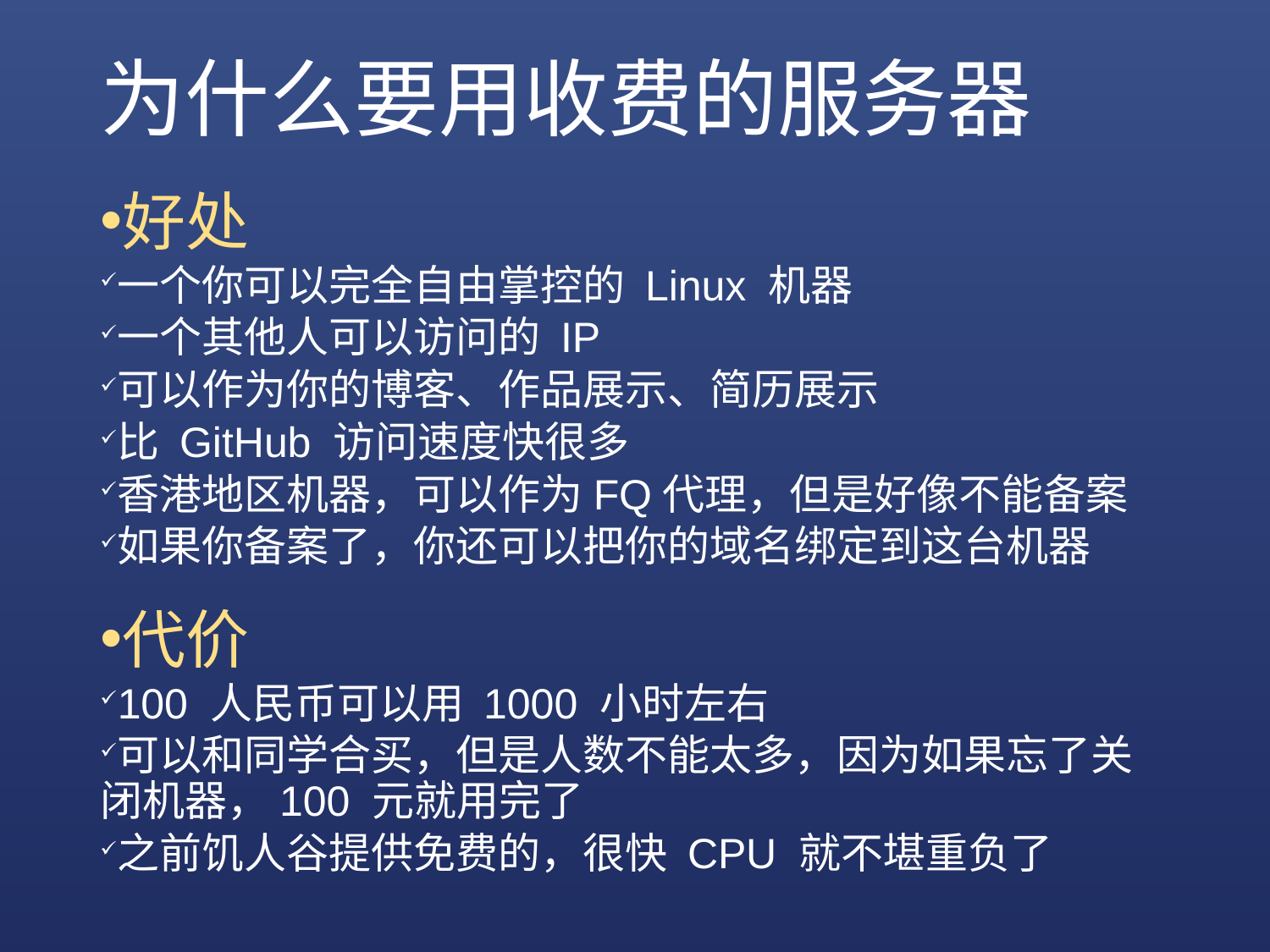

# 为什么要用收费的服务器
好处
一个你可以完全自由掌控的 Linux 机器
一个其他人可以访问的 IP
可以作为你的博客、作品展示、简历展示
比 GitHub 访问速度快很多
香港地区机器，可以作为FQ代理，但是好像不能备案
如果你备案了，你还可以把你的域名绑定到这台机器
代价
100 人民币可以用 1000 小时左右
可以和同学合买，但是人数不能太多，因为如果忘了关闭机器，100 元就用完了
之前饥人谷提供免费的，很快 CPU 就不堪重负了